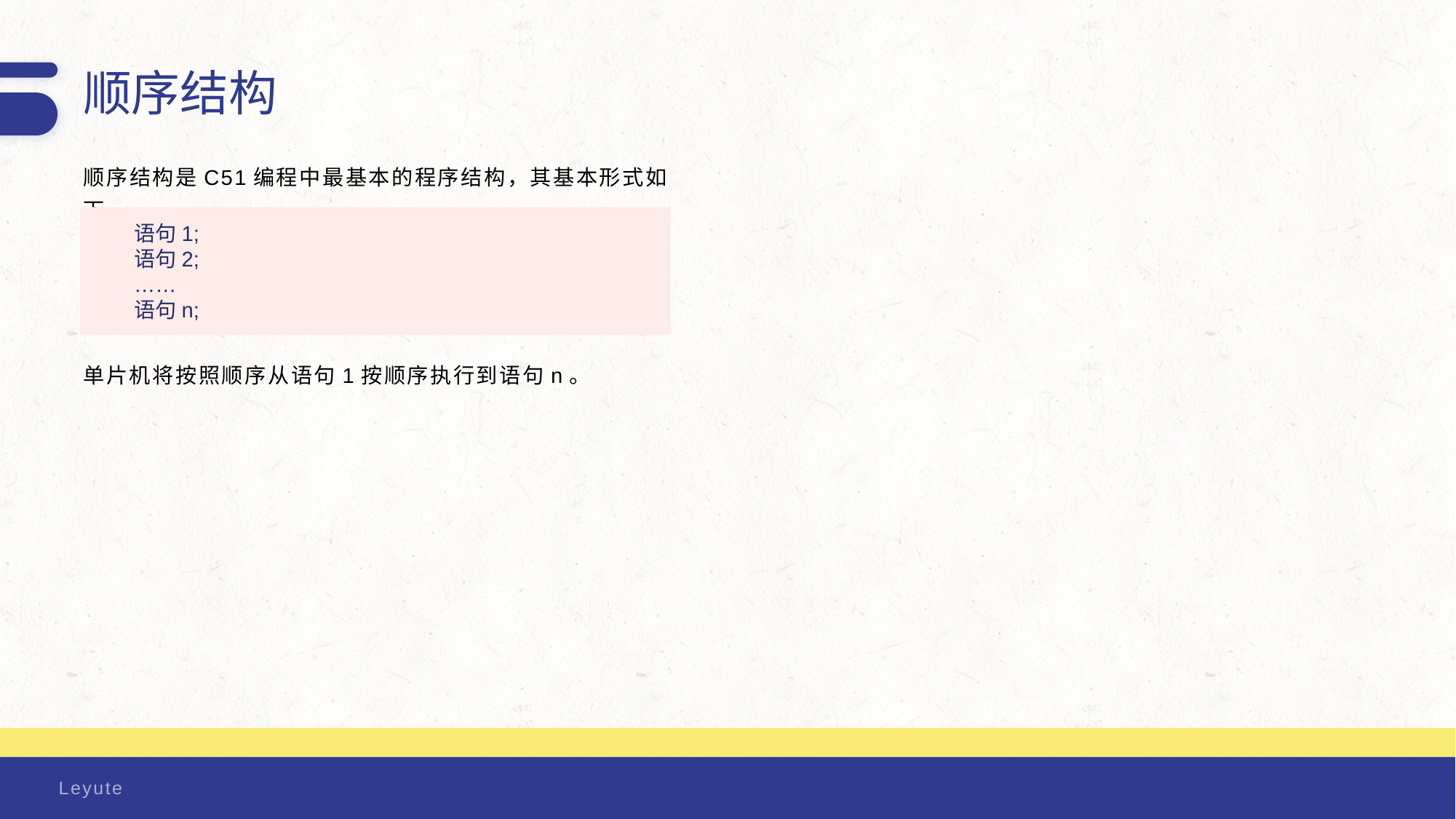

顺序结构
顺序结构是C51编程中最基本的程序结构，其基本形式如下。
语句1;
语句2;
……
语句n;
单片机将按照顺序从语句1按顺序执行到语句n。